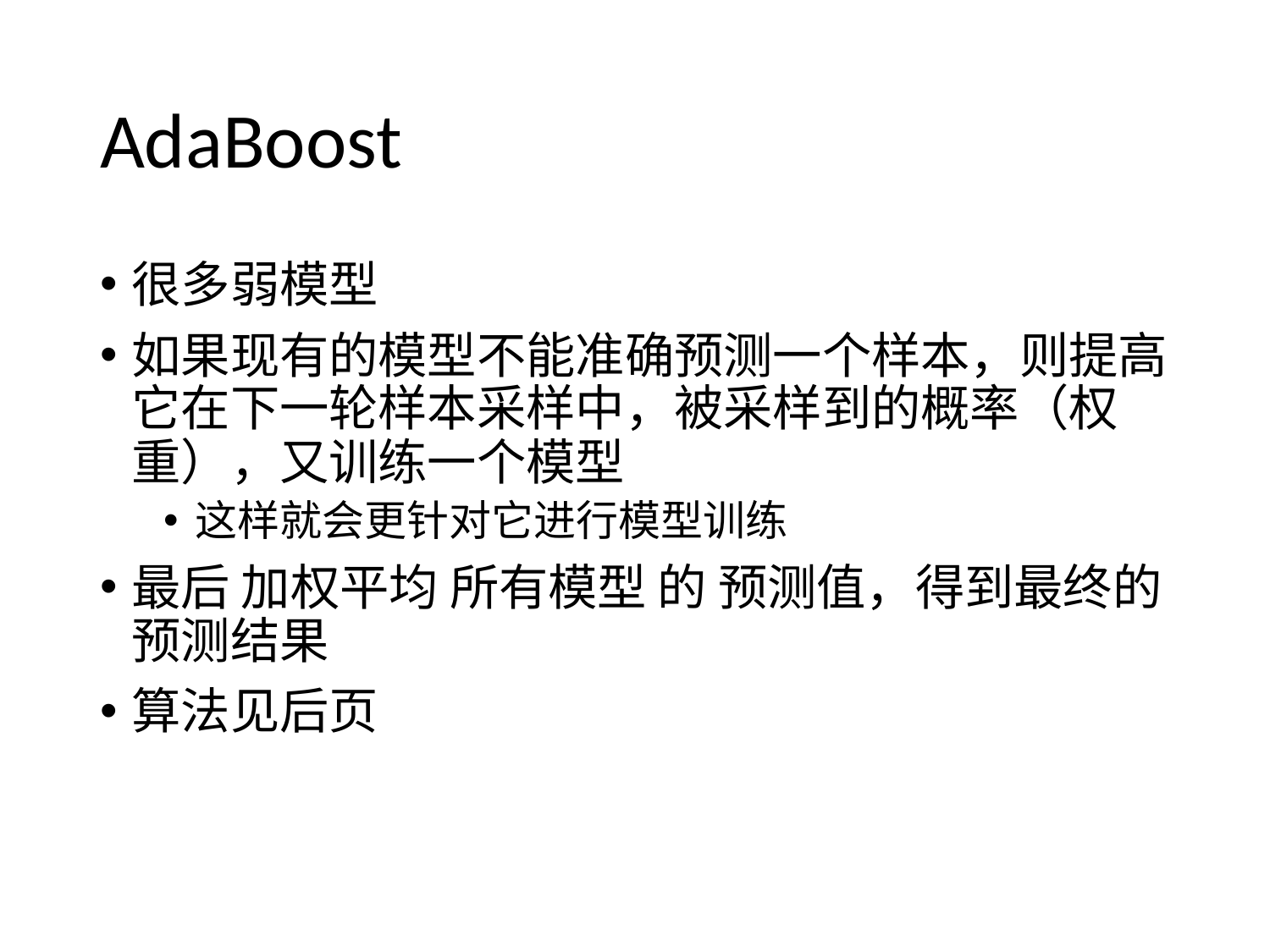

# AdaBoost
很多弱模型
如果现有的模型不能准确预测一个样本，则提高它在下一轮样本采样中，被采样到的概率（权重），又训练一个模型
这样就会更针对它进行模型训练
最后 加权平均 所有模型 的 预测值，得到最终的预测结果
算法见后页